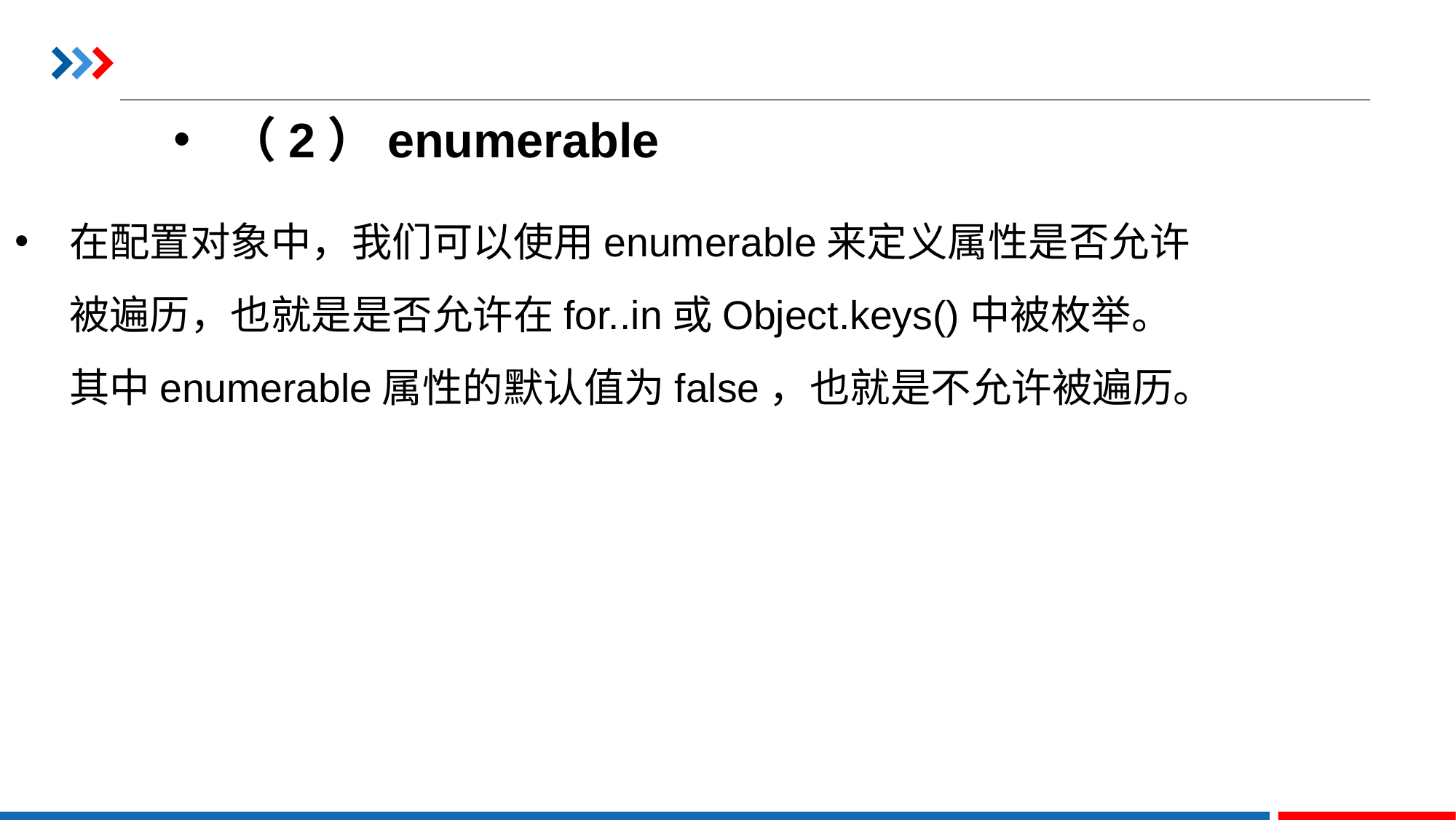

（2）enumerable
在配置对象中，我们可以使用enumerable来定义属性是否允许被遍历，也就是是否允许在for..in或Object.keys()中被枚举。其中enumerable属性的默认值为false，也就是不允许被遍历。